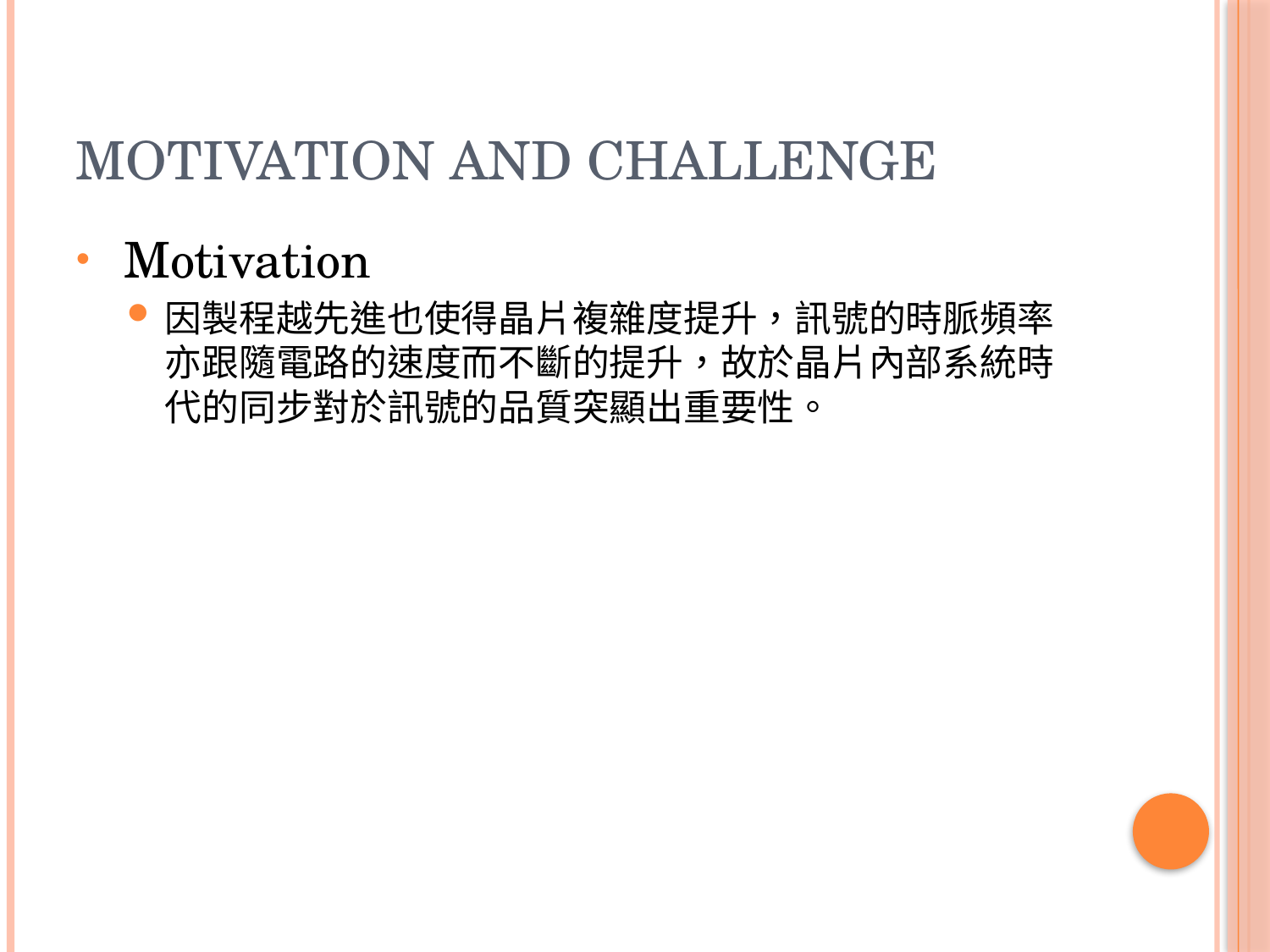

# Motivation and Challenge
Motivation
因製程越先進也使得晶片複雜度提升，訊號的時脈頻率亦跟隨電路的速度而不斷的提升，故於晶片內部系統時代的同步對於訊號的品質突顯出重要性。